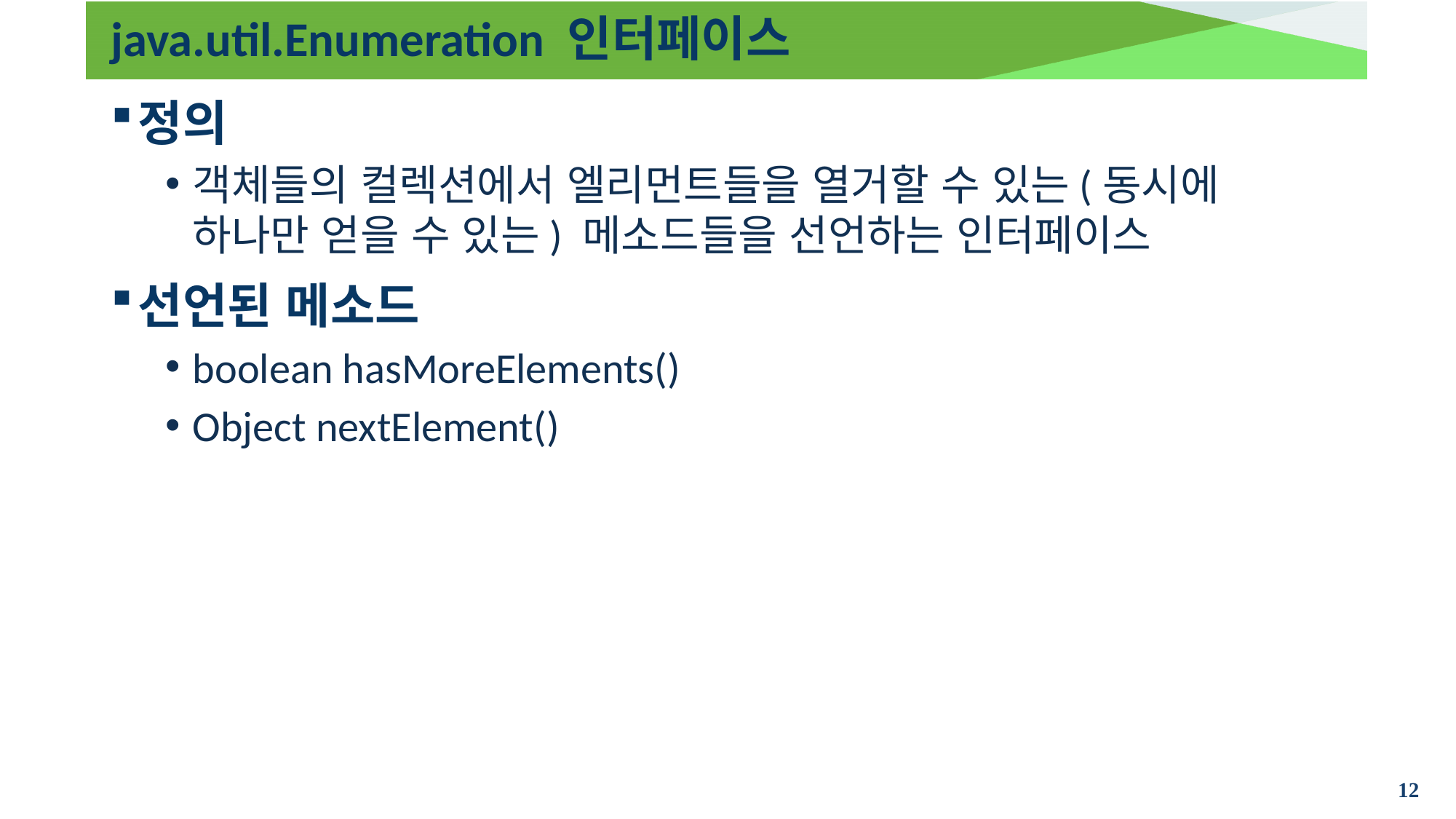

# java.util.Enumeration 인터페이스
정의
객체들의 컬렉션에서 엘리먼트들을 열거할 수 있는(동시에 하나만 얻을 수 있는) 메소드들을 선언하는 인터페이스
선언된 메소드
boolean hasMoreElements()
Object nextElement()
12